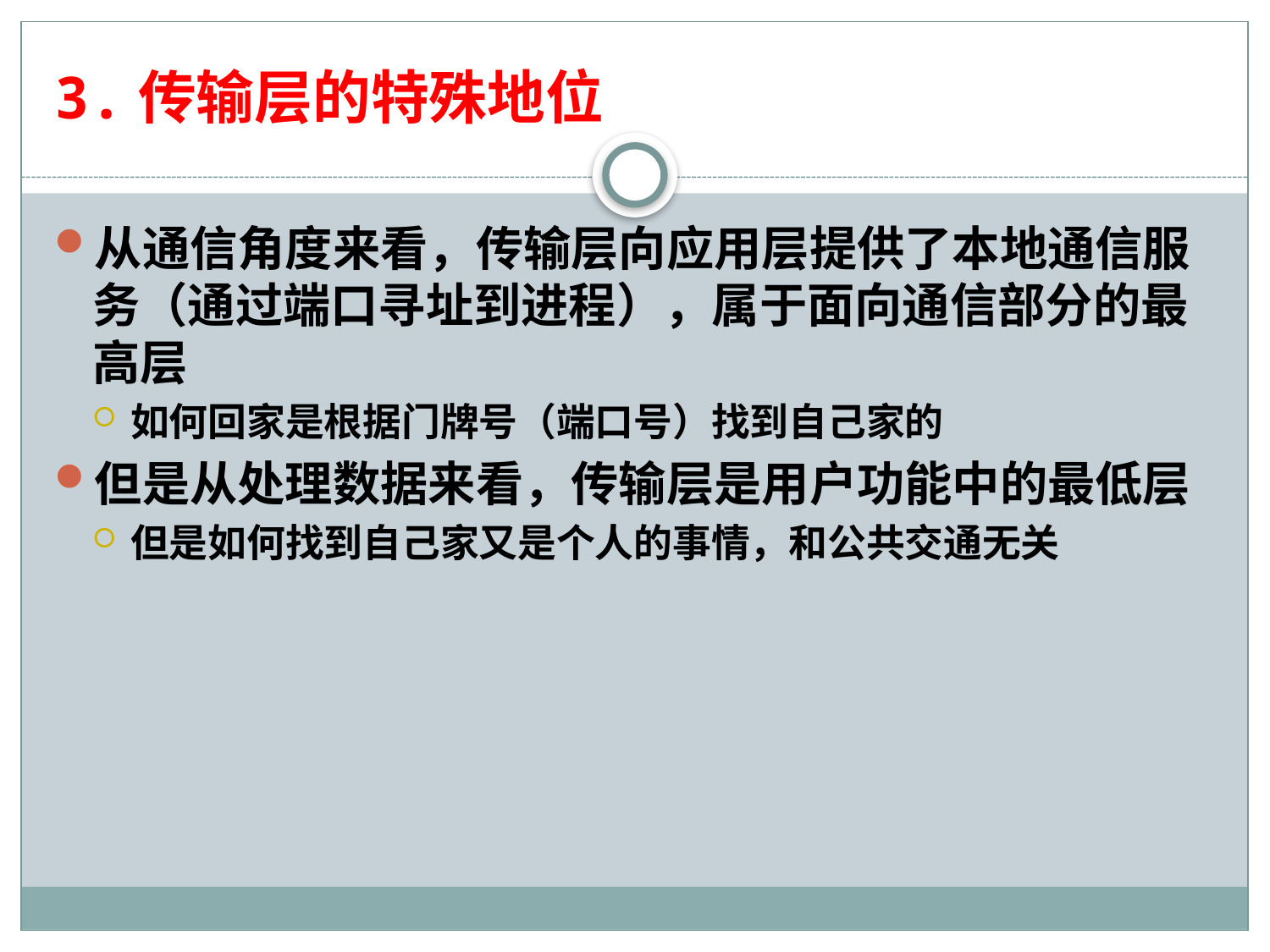

# 3.传输层的特殊地位
从通信角度来看，传输层向应用层提供了本地通信服务（通过端口寻址到进程），属于面向通信部分的最高层
如何回家是根据门牌号（端口号）找到自己家的
但是从处理数据来看，传输层是用户功能中的最低层
但是如何找到自己家又是个人的事情，和公共交通无关